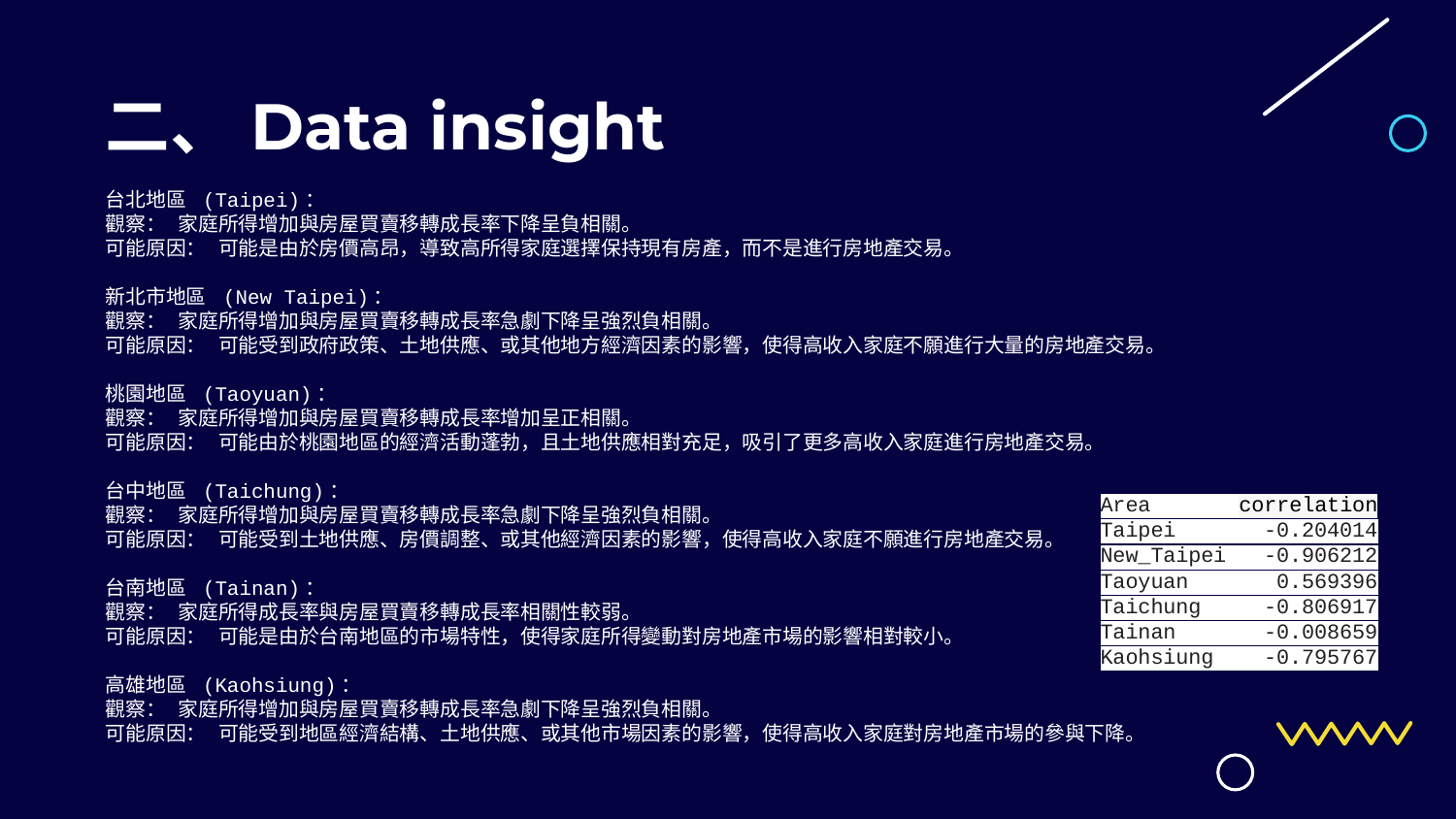

# 二、Data insight
台北地區 (Taipei)：
觀察： 家庭所得增加與房屋買賣移轉成長率下降呈負相關。
可能原因： 可能是由於房價高昂，導致高所得家庭選擇保持現有房產，而不是進行房地產交易。

新北市地區 (New Taipei)：
觀察： 家庭所得增加與房屋買賣移轉成長率急劇下降呈強烈負相關。
可能原因： 可能受到政府政策、土地供應、或其他地方經濟因素的影響，使得高收入家庭不願進行大量的房地產交易。

桃園地區 (Taoyuan)：
觀察： 家庭所得增加與房屋買賣移轉成長率增加呈正相關。
可能原因： 可能由於桃園地區的經濟活動蓬勃，且土地供應相對充足，吸引了更多高收入家庭進行房地產交易。

台中地區 (Taichung)：
觀察： 家庭所得增加與房屋買賣移轉成長率急劇下降呈強烈負相關。
可能原因： 可能受到土地供應、房價調整、或其他經濟因素的影響，使得高收入家庭不願進行房地產交易。

台南地區 (Tainan)：
觀察： 家庭所得成長率與房屋買賣移轉成長率相關性較弱。
可能原因： 可能是由於台南地區的市場特性，使得家庭所得變動對房地產市場的影響相對較小。

高雄地區 (Kaohsiung)：
觀察： 家庭所得增加與房屋買賣移轉成長率急劇下降呈強烈負相關。
可能原因： 可能受到地區經濟結構、土地供應、或其他市場因素的影響，使得高收入家庭對房地產市場的參與下降。
Area       correlation
Taipei       -0.204014
New_Taipei   -0.906212
Taoyuan       0.569396
Taichung     -0.806917
Tainan       -0.008659
Kaohsiung    -0.795767